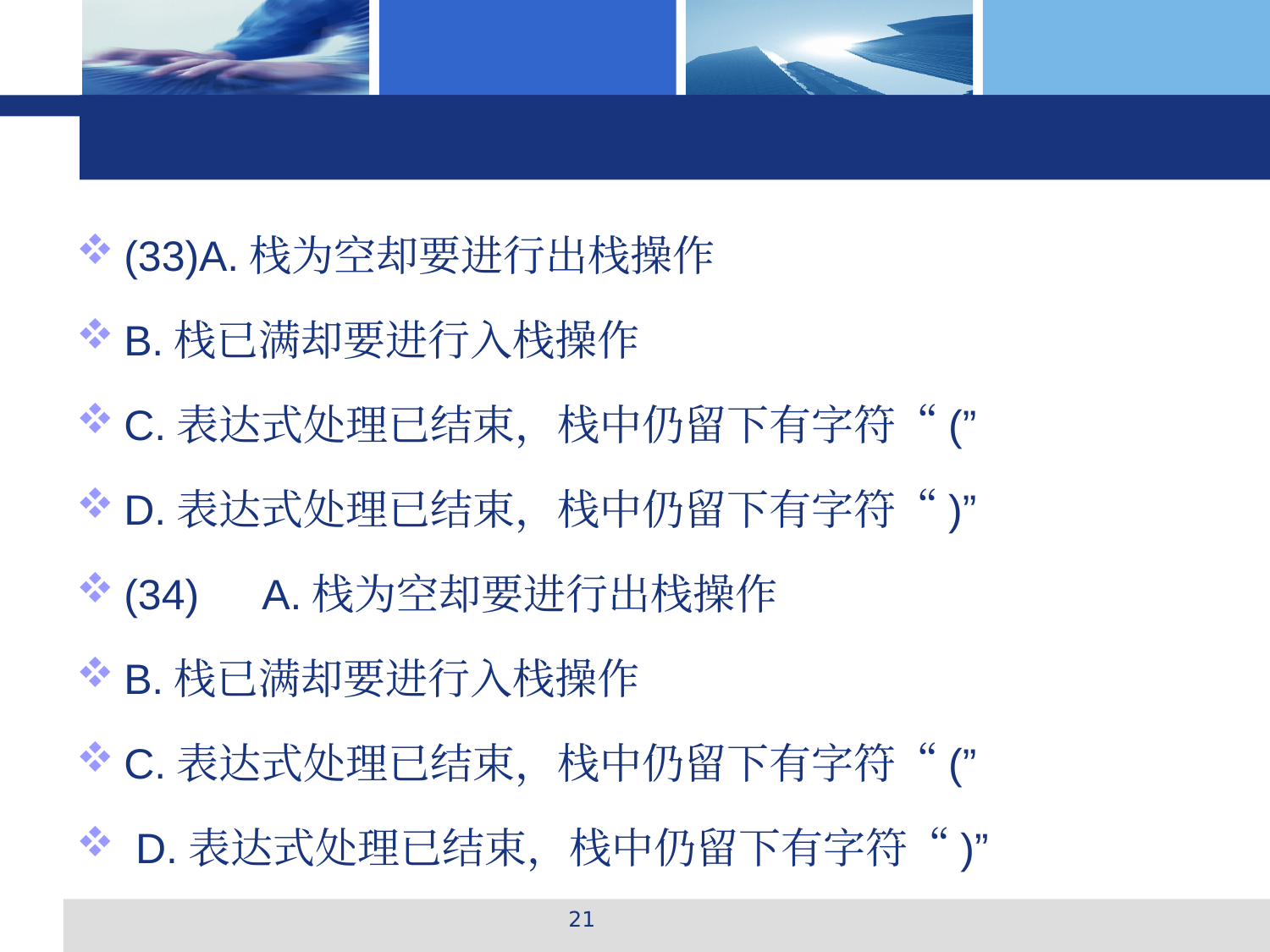

#
(33)A.栈为空却要进行出栈操作
B.栈已满却要进行入栈操作
C.表达式处理已结束，栈中仍留下有字符“(”
D.表达式处理已结束，栈中仍留下有字符“)”
(34)　A.栈为空却要进行出栈操作
B.栈已满却要进行入栈操作
C.表达式处理已结束，栈中仍留下有字符“(”
 D.表达式处理已结束，栈中仍留下有字符“)”

21